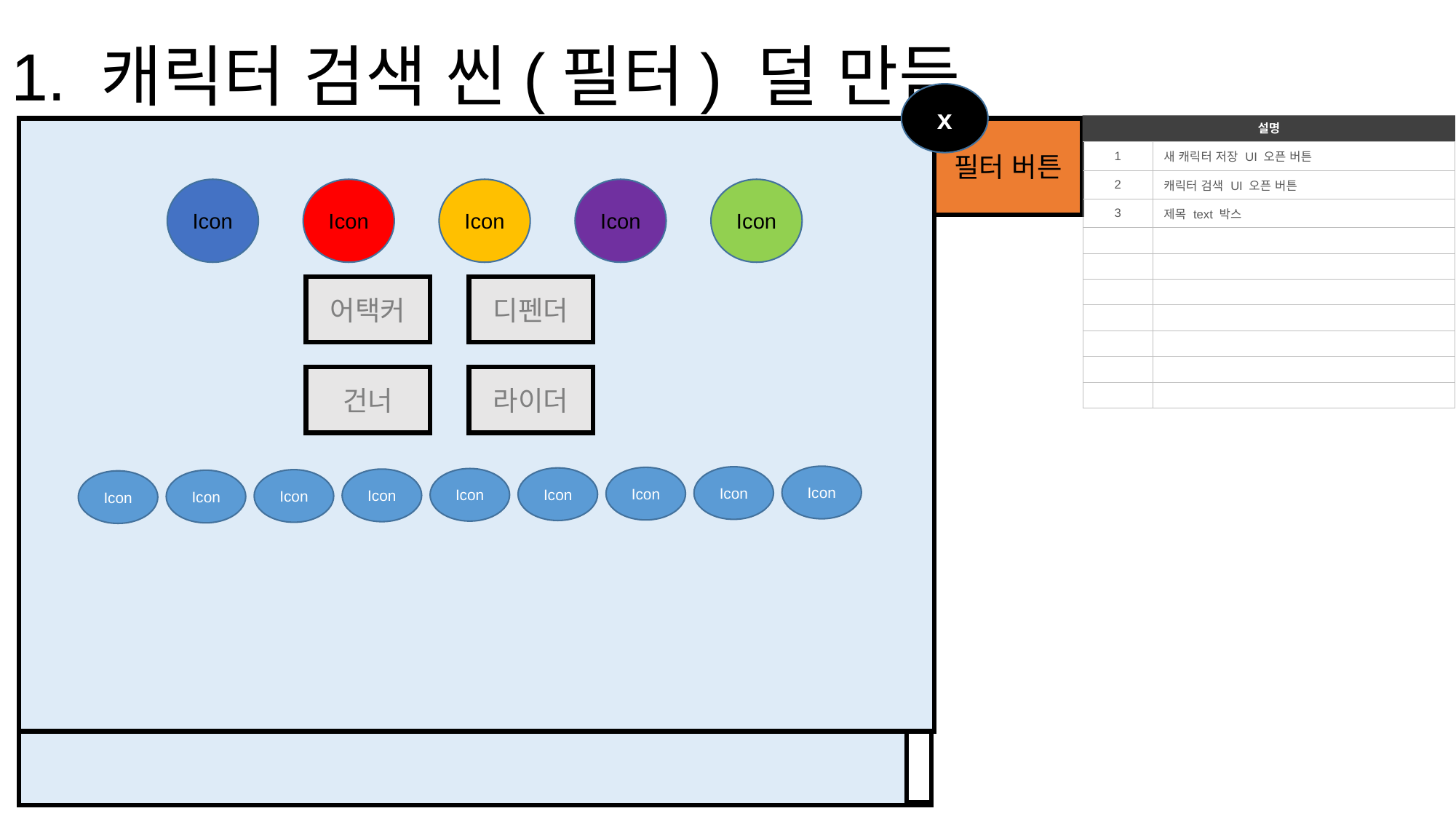

# 1. 캐릭터 검색 씬(필터) 덜 만듬
x

설명

필터 버튼
| 1 | 새 캐릭터 저장 UI 오픈 버튼 |
| --- | --- |
| 2 | 캐릭터 검색 UI 오픈 버튼 |
| 3 | 제목 text 박스 |
|  |  |
|  |  |
|  |  |
|  |  |
|  |  |
|  |  |
|  |  |
Icon
Icon
Icon
Icon
Icon
디펜더
어택커
라이더
건너
Icon
Icon
Icon
Icon
Icon
Icon
Icon
Icon
Icon